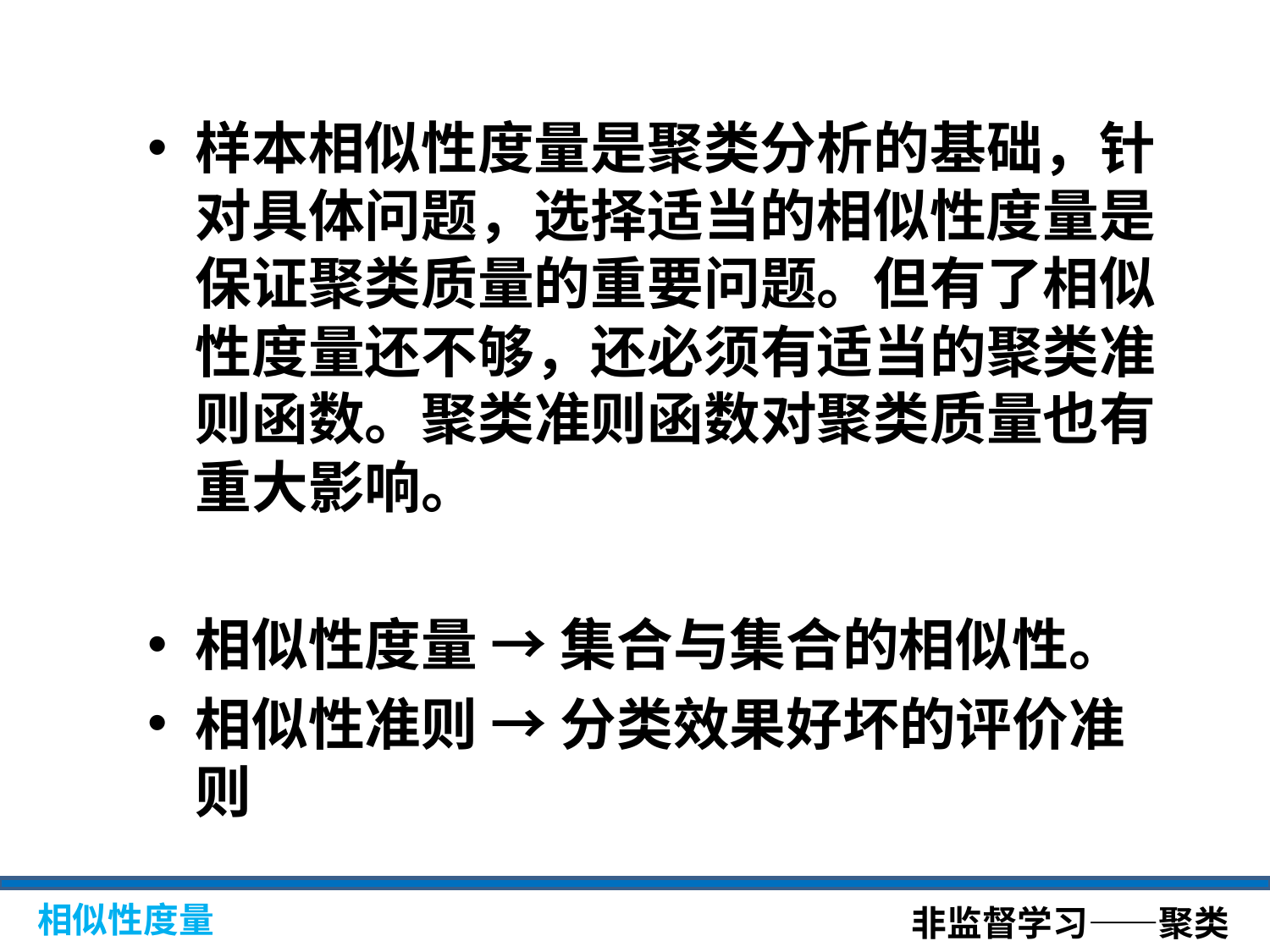

样本相似性度量是聚类分析的基础，针对具体问题，选择适当的相似性度量是保证聚类质量的重要问题。但有了相似性度量还不够，还必须有适当的聚类准则函数。聚类准则函数对聚类质量也有重大影响。

相似性度量 → 集合与集合的相似性。
相似性准则 → 分类效果好坏的评价准则

非监督学习——聚类
相似性度量